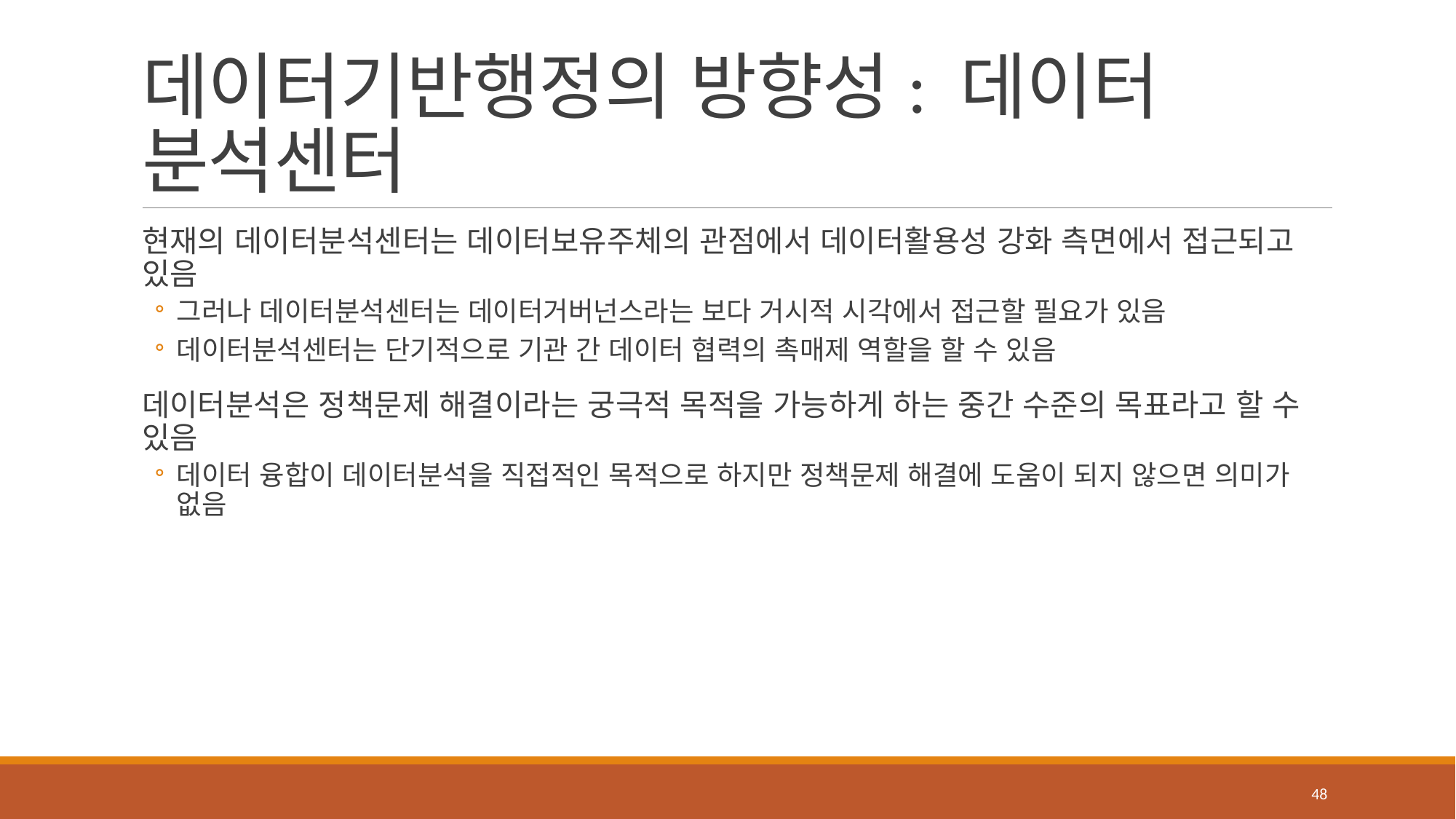

# 데이터기반행정의 방향성: 데이터 분석센터
현재의 데이터분석센터는 데이터보유주체의 관점에서 데이터활용성 강화 측면에서 접근되고 있음
그러나 데이터분석센터는 데이터거버넌스라는 보다 거시적 시각에서 접근할 필요가 있음
데이터분석센터는 단기적으로 기관 간 데이터 협력의 촉매제 역할을 할 수 있음
데이터분석은 정책문제 해결이라는 궁극적 목적을 가능하게 하는 중간 수준의 목표라고 할 수 있음
데이터 융합이 데이터분석을 직접적인 목적으로 하지만 정책문제 해결에 도움이 되지 않으면 의미가 없음
48